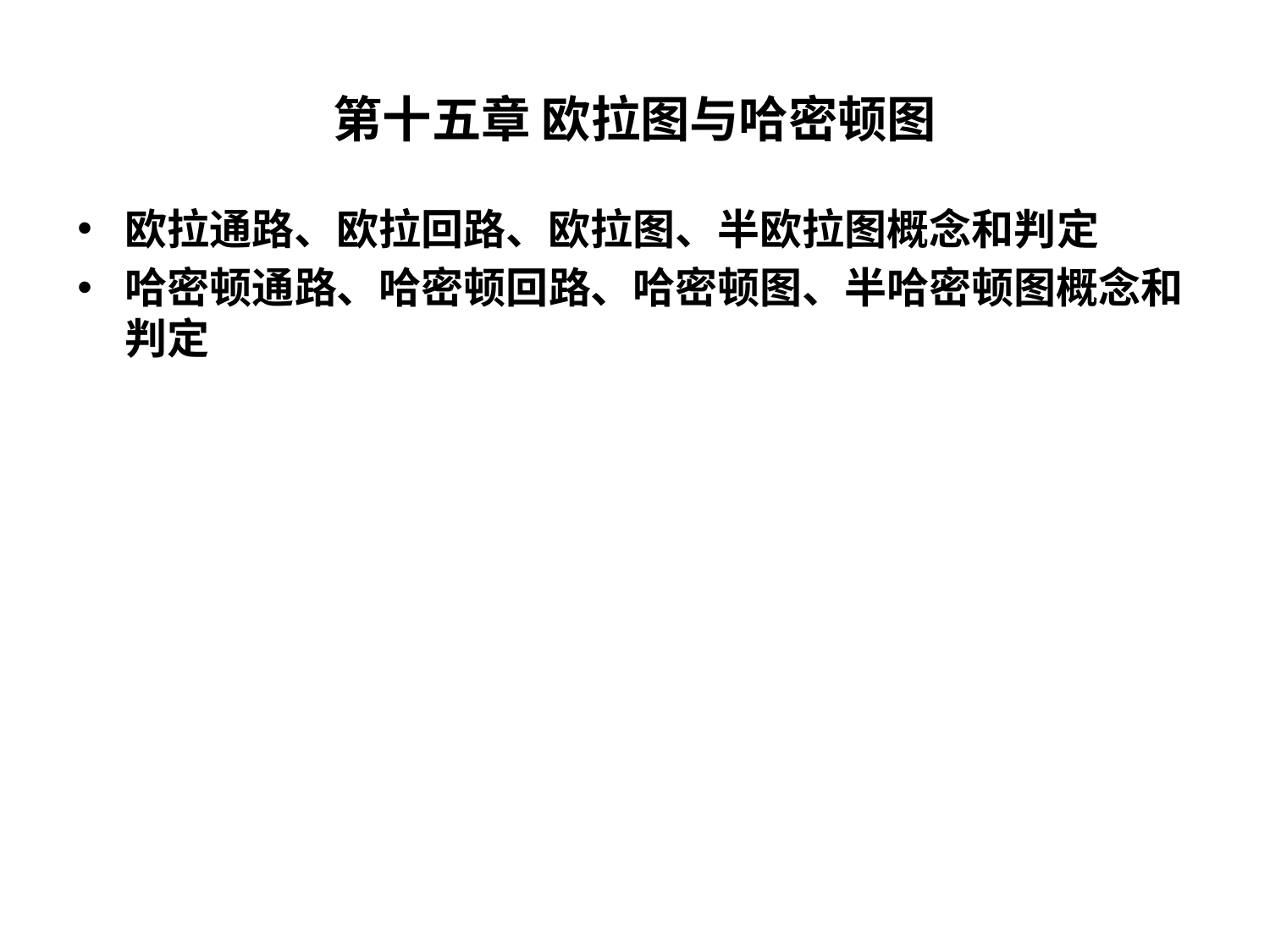

# 第十五章 欧拉图与哈密顿图
欧拉通路、欧拉回路、欧拉图、半欧拉图概念和判定
哈密顿通路、哈密顿回路、哈密顿图、半哈密顿图概念和判定